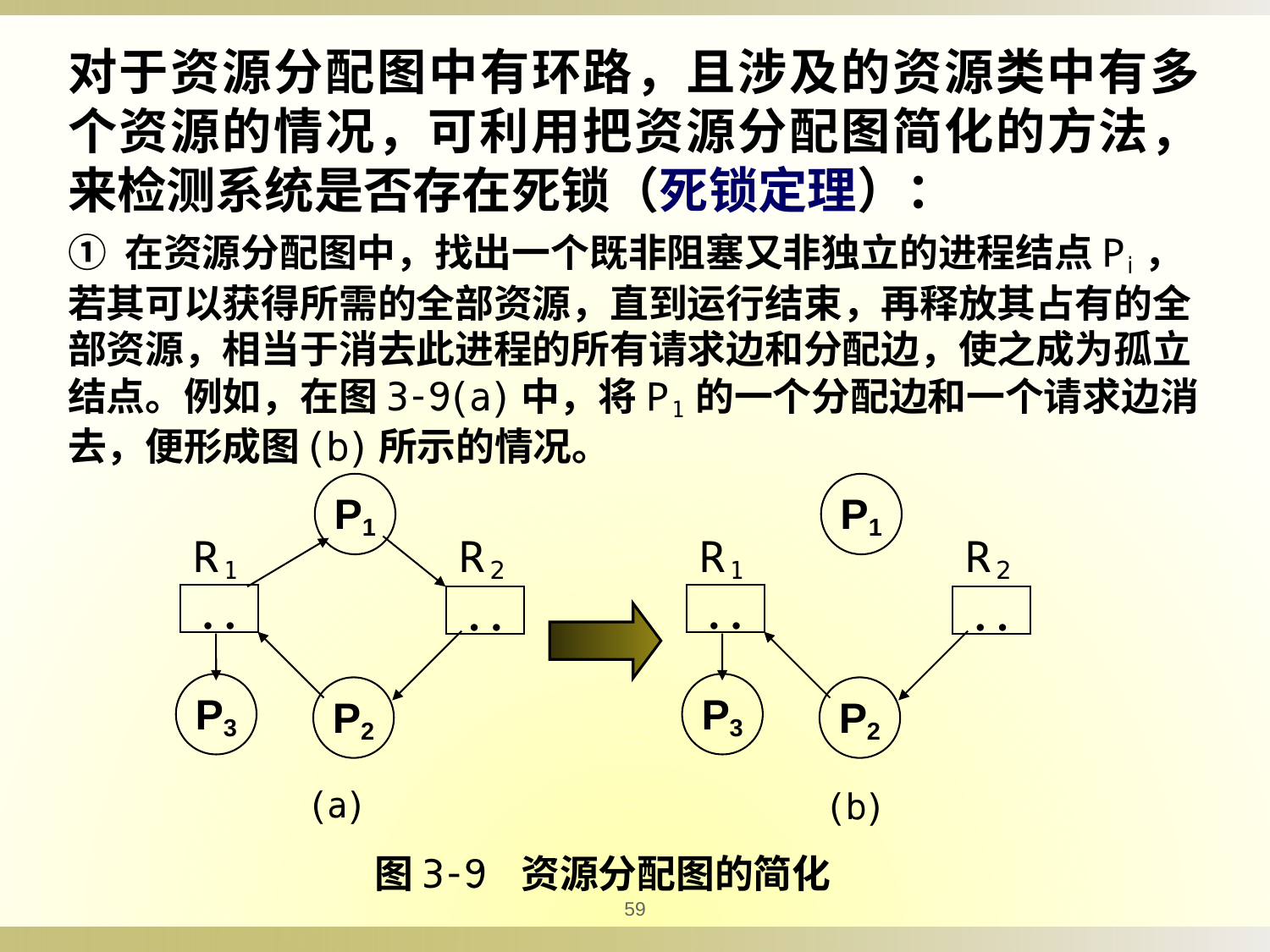

对于资源分配图中有环路，且涉及的资源类中有多个资源的情况，可利用把资源分配图简化的方法，来检测系统是否存在死锁（死锁定理）：
① 在资源分配图中，找出一个既非阻塞又非独立的进程结点Pi，若其可以获得所需的全部资源，直到运行结束，再释放其占有的全部资源，相当于消去此进程的所有请求边和分配边，使之成为孤立结点。例如，在图3-9(a)中，将P1的一个分配边和一个请求边消去，便形成图(b)所示的情况。
P1
R1
R2

•  •
•  •

P3
P2
(a)
图3-9  资源分配图的简化
P1
R1
R2
•  •
•  •

P3
P2
(b)

59